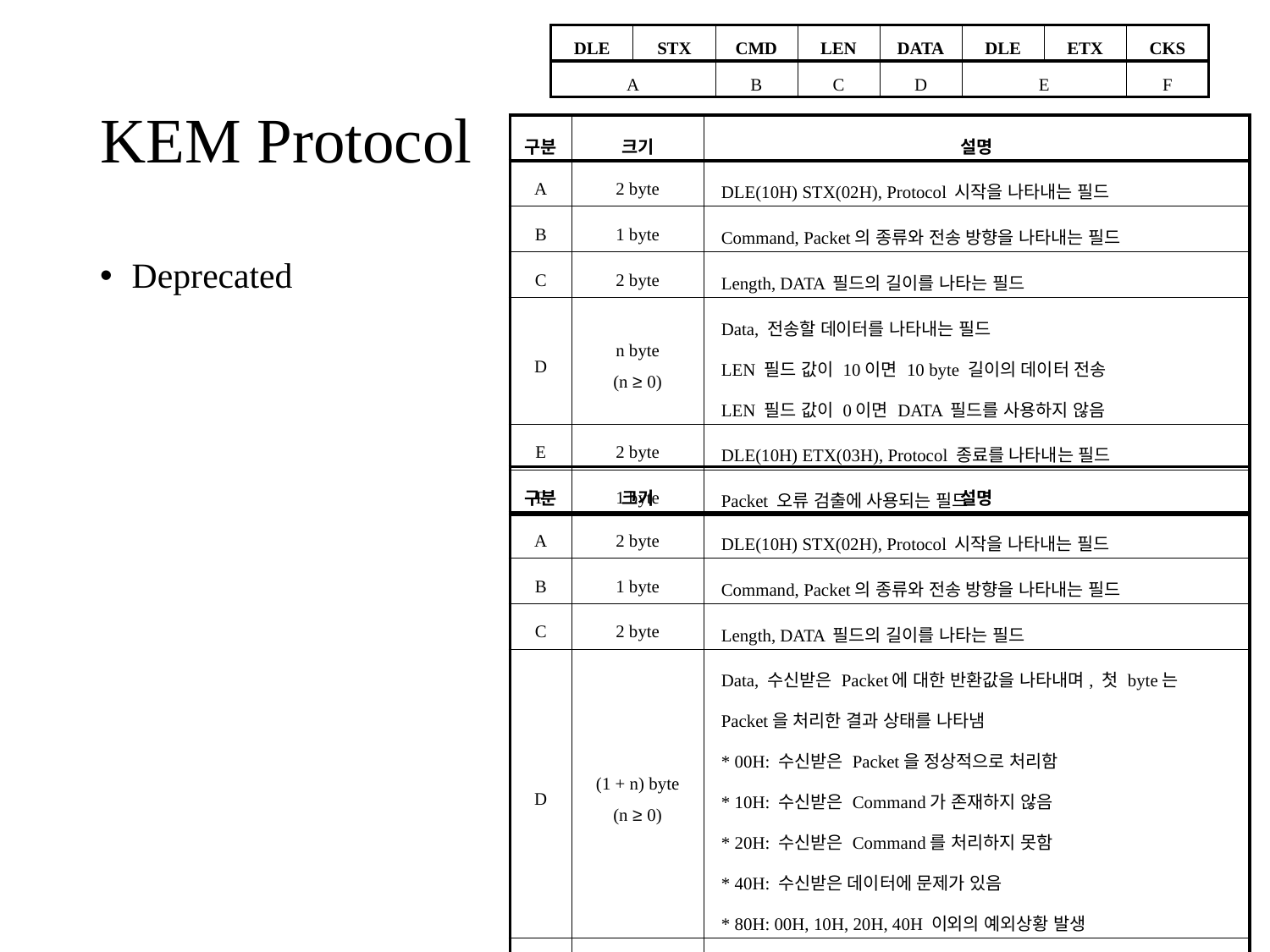

| DLE | STX | CMD | LEN | DATA | DLE | ETX | CKS |
| --- | --- | --- | --- | --- | --- | --- | --- |
| A |  | B | C | D | E |  | F |
# KEM Protocol
| 구분 | 크기 | 설명 |
| --- | --- | --- |
| A | 2 byte | DLE(10H) STX(02H), Protocol 시작을 나타내는 필드 |
| B | 1 byte | Command, Packet의 종류와 전송 방향을 나타내는 필드 |
| C | 2 byte | Length, DATA 필드의 길이를 나타는 필드 |
| D | n byte (n ≥ 0) | Data, 전송할 데이터를 나타내는 필드 LEN 필드 값이 10이면 10 byte 길이의 데이터 전송 LEN 필드 값이 0이면 DATA 필드를 사용하지 않음 |
| E | 2 byte | DLE(10H) ETX(03H), Protocol 종료를 나타내는 필드 |
| F | 1 byte | Packet 오류 검출에 사용되는 필드 |
Deprecated
| 구분 | 크기 | 설명 |
| --- | --- | --- |
| A | 2 byte | DLE(10H) STX(02H), Protocol 시작을 나타내는 필드 |
| B | 1 byte | Command, Packet의 종류와 전송 방향을 나타내는 필드 |
| C | 2 byte | Length, DATA 필드의 길이를 나타는 필드 |
| D | (1 + n) byte (n ≥ 0) | Data, 수신받은 Packet에 대한 반환값을 나타내며, 첫 byte는 Packet을 처리한 결과 상태를 나타냄 \* 00H: 수신받은 Packet을 정상적으로 처리함 \* 10H: 수신받은 Command가 존재하지 않음 \* 20H: 수신받은 Command를 처리하지 못함 \* 40H: 수신받은 데이터에 문제가 있음 \* 80H: 00H, 10H, 20H, 40H 이외의 예외상황 발생 |
| E | 2 byte | DLE(10H) ETX(03H), Protocol 종료를 나타내는 필드 |
| F | 1 byte | Packet 오류 검출에 사용되는 필드 |